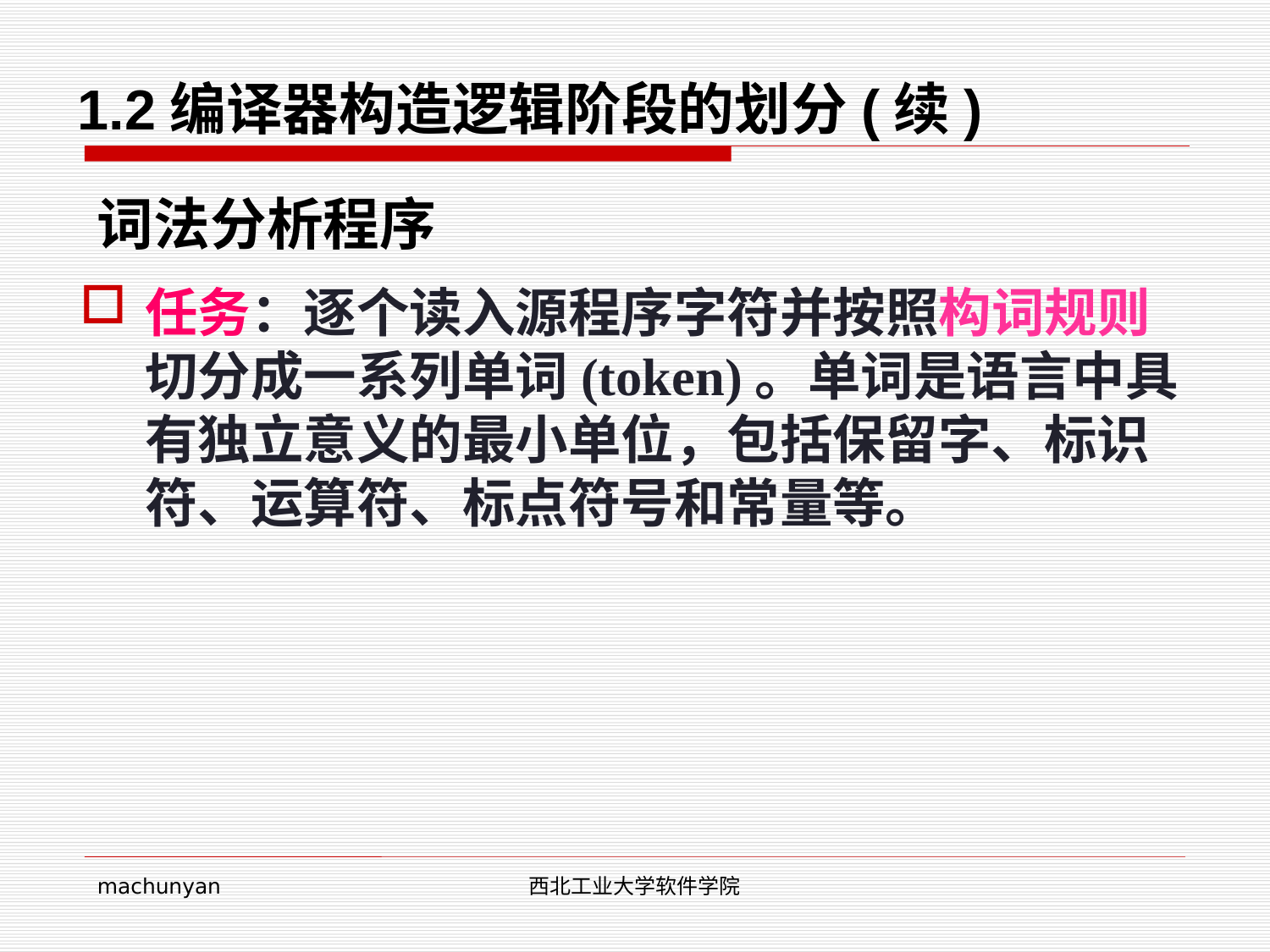

1.2编译器构造逻辑阶段的划分(续)
# 词法分析程序
任务：逐个读入源程序字符并按照构词规则切分成一系列单词(token)。单词是语言中具有独立意义的最小单位，包括保留字、标识符、运算符、标点符号和常量等。
machunyan
西北工业大学软件学院
13